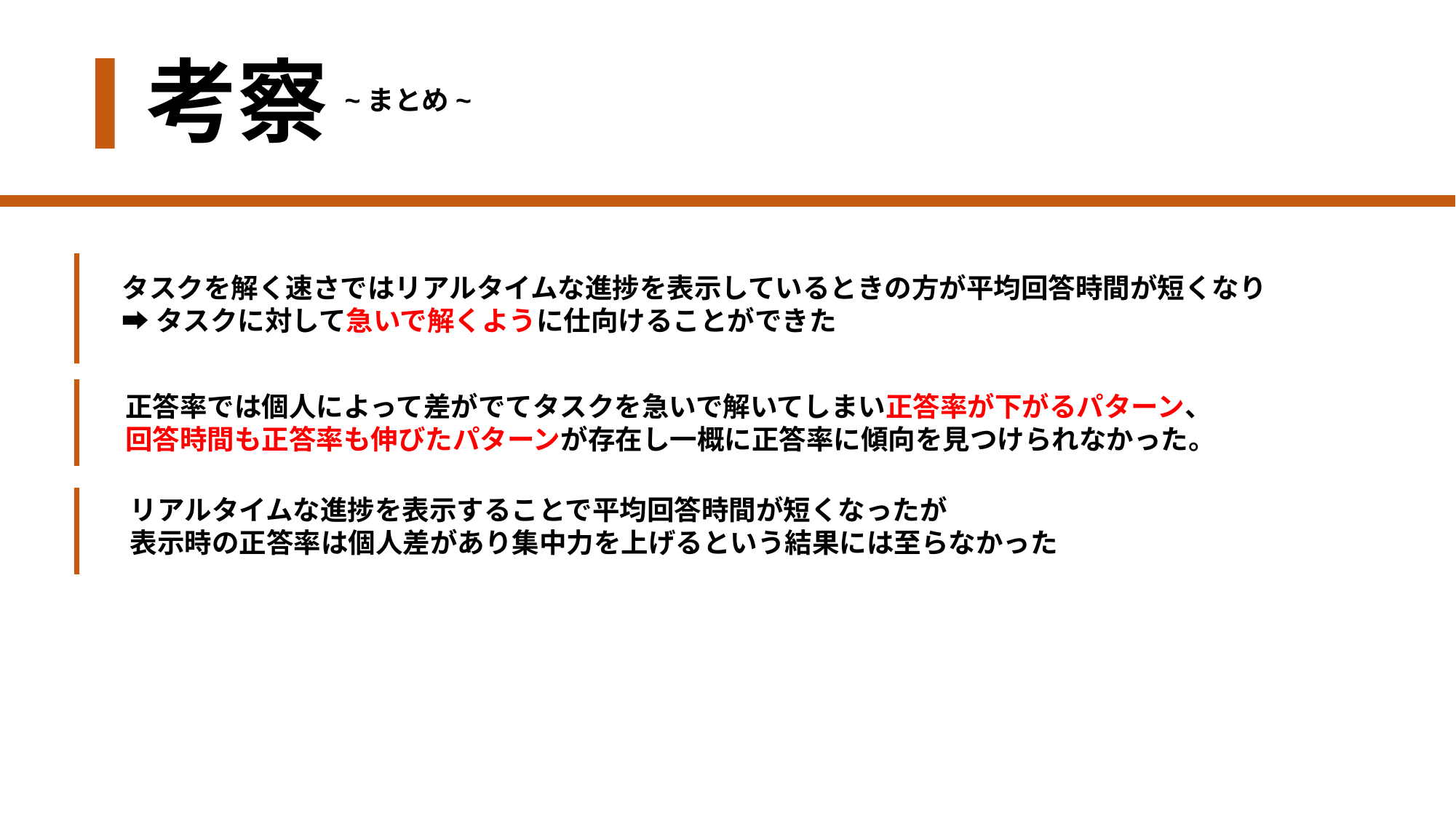

考察

~まとめ~

タスクを解く速さではリアルタイムな進捗を表示しているときの方が平均回答時間が短くなり
➡タスクに対して急いで解くように仕向けることができた

正答率では個人によって差がでてタスクを急いで解いてしまい正答率が下がるパターン、
回答時間も正答率も伸びたパターンが存在し一概に正答率に傾向を見つけられなかった。

リアルタイムな進捗を表示することで平均回答時間が短くなったが
表示時の正答率は個人差があり集中力を上げるという結果には至らなかった